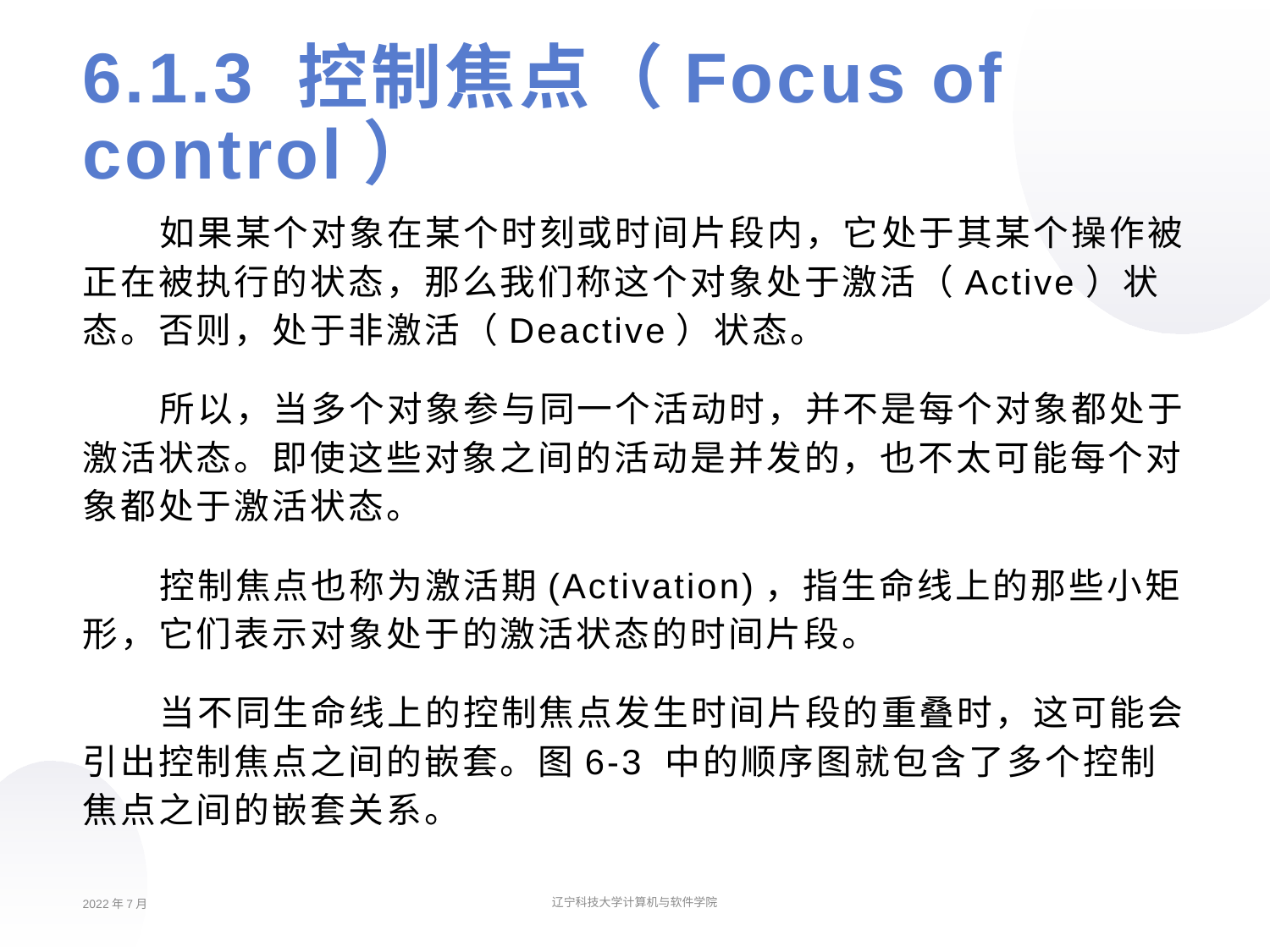

# 6.1.3 控制焦点（Focus of control）
如果某个对象在某个时刻或时间片段内，它处于其某个操作被正在被执行的状态，那么我们称这个对象处于激活（Active）状态。否则，处于非激活（Deactive）状态。
所以，当多个对象参与同一个活动时，并不是每个对象都处于激活状态。即使这些对象之间的活动是并发的，也不太可能每个对象都处于激活状态。
控制焦点也称为激活期(Activation)，指生命线上的那些小矩形，它们表示对象处于的激活状态的时间片段。
当不同生命线上的控制焦点发生时间片段的重叠时，这可能会引出控制焦点之间的嵌套。图6-3 中的顺序图就包含了多个控制焦点之间的嵌套关系。

2022年7月
9
辽宁科技大学计算机与软件学院